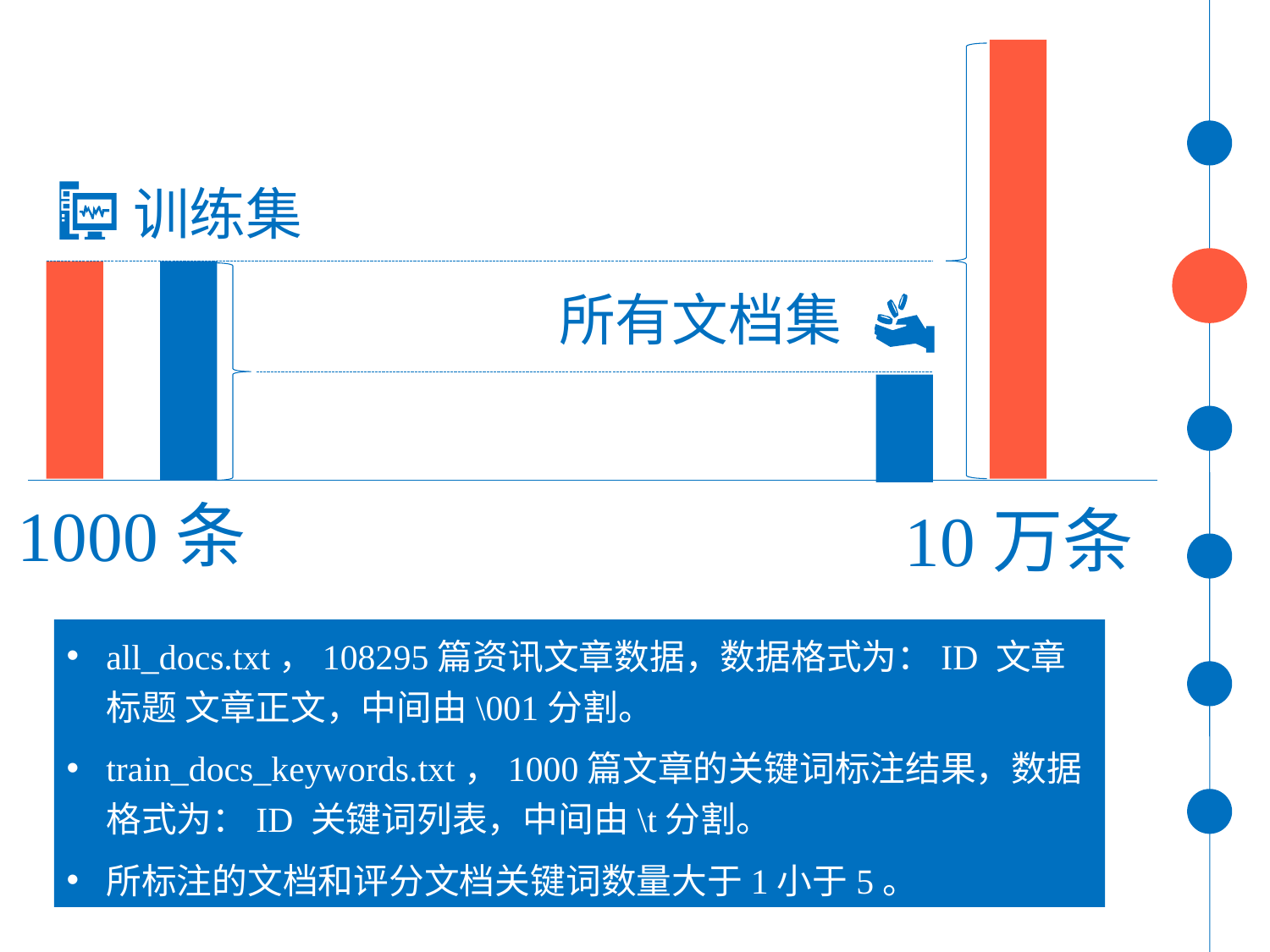

训练集

所有文档集

1000条
10万条

all_docs.txt，108295篇资讯文章数据，数据格式为：ID 文章标题 文章正文，中间由\001分割。
train_docs_keywords.txt，1000篇文章的关键词标注结果，数据格式为：ID 关键词列表，中间由\t分割。
所标注的文档和评分文档关键词数量大于1小于5。